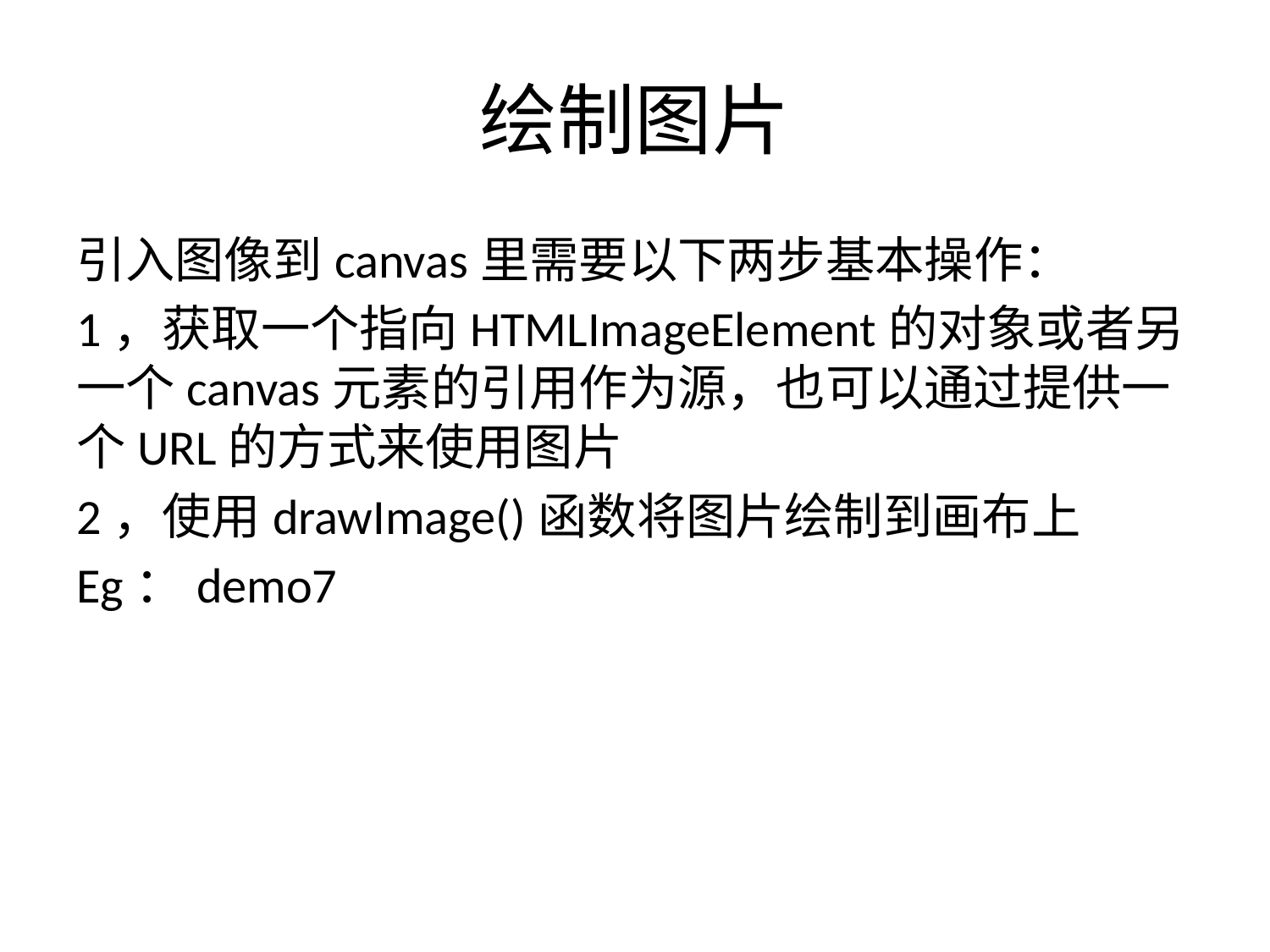

# 绘制图片
引入图像到canvas里需要以下两步基本操作：
1，获取一个指向HTMLImageElement的对象或者另一个canvas元素的引用作为源，也可以通过提供一个URL的方式来使用图片
2，使用drawImage()函数将图片绘制到画布上
Eg：demo7